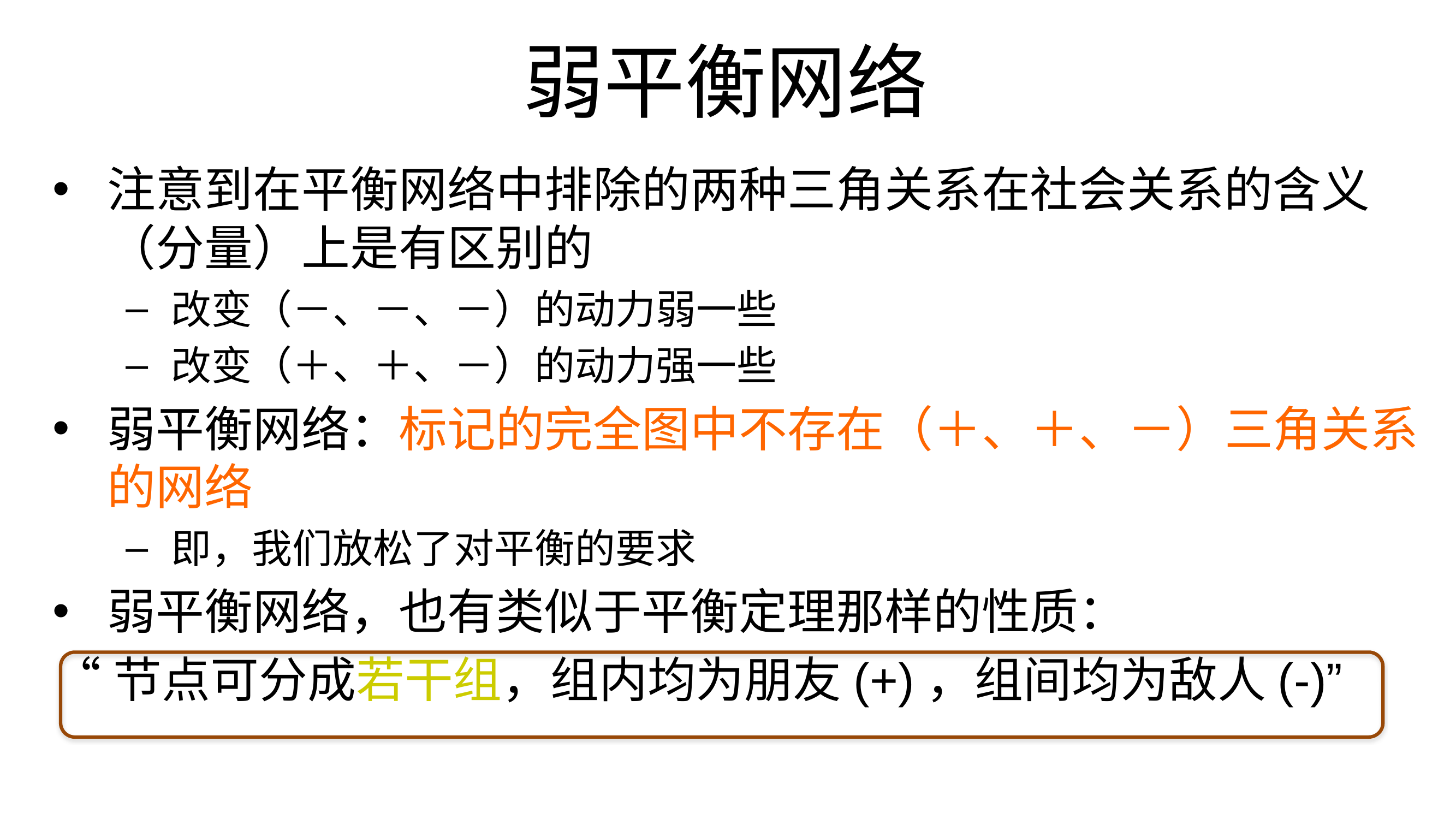

# 弱平衡网络
注意到在平衡网络中排除的两种三角关系在社会关系的含义（分量）上是有区别的
改变（－、－、－）的动力弱一些
改变（＋、＋、－）的动力强一些
弱平衡网络：标记的完全图中不存在（＋、＋、－）三角关系的网络
即，我们放松了对平衡的要求
弱平衡网络，也有类似于平衡定理那样的性质：
“节点可分成若干组，组内均为朋友(+)，组间均为敌人(-)”